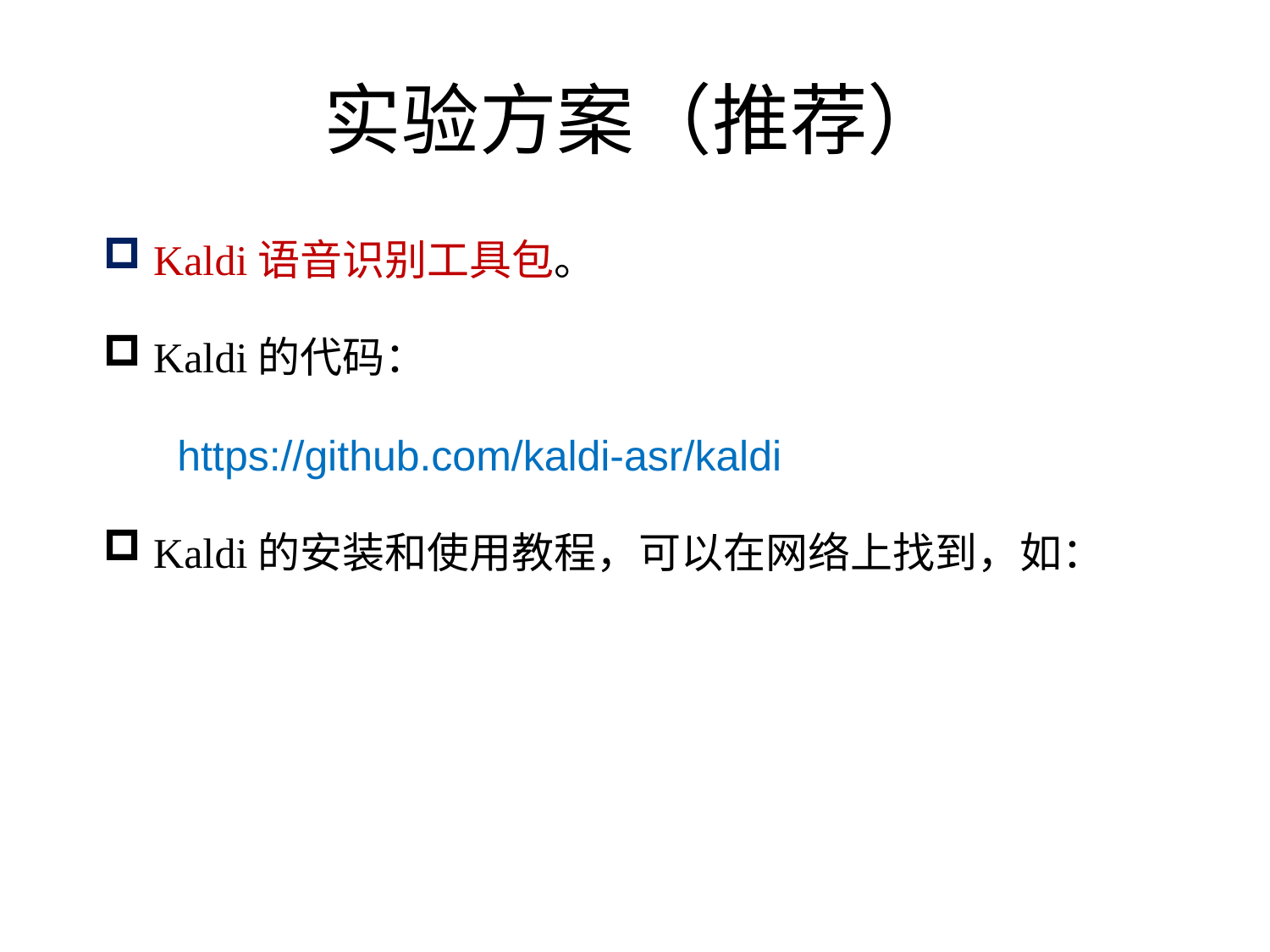

# 实验方案（推荐）
 Kaldi语音识别工具包。
 Kaldi的代码：
       https://github.com/kaldi-asr/kaldi
 Kaldi的安装和使用教程，可以在网络上找到，如：